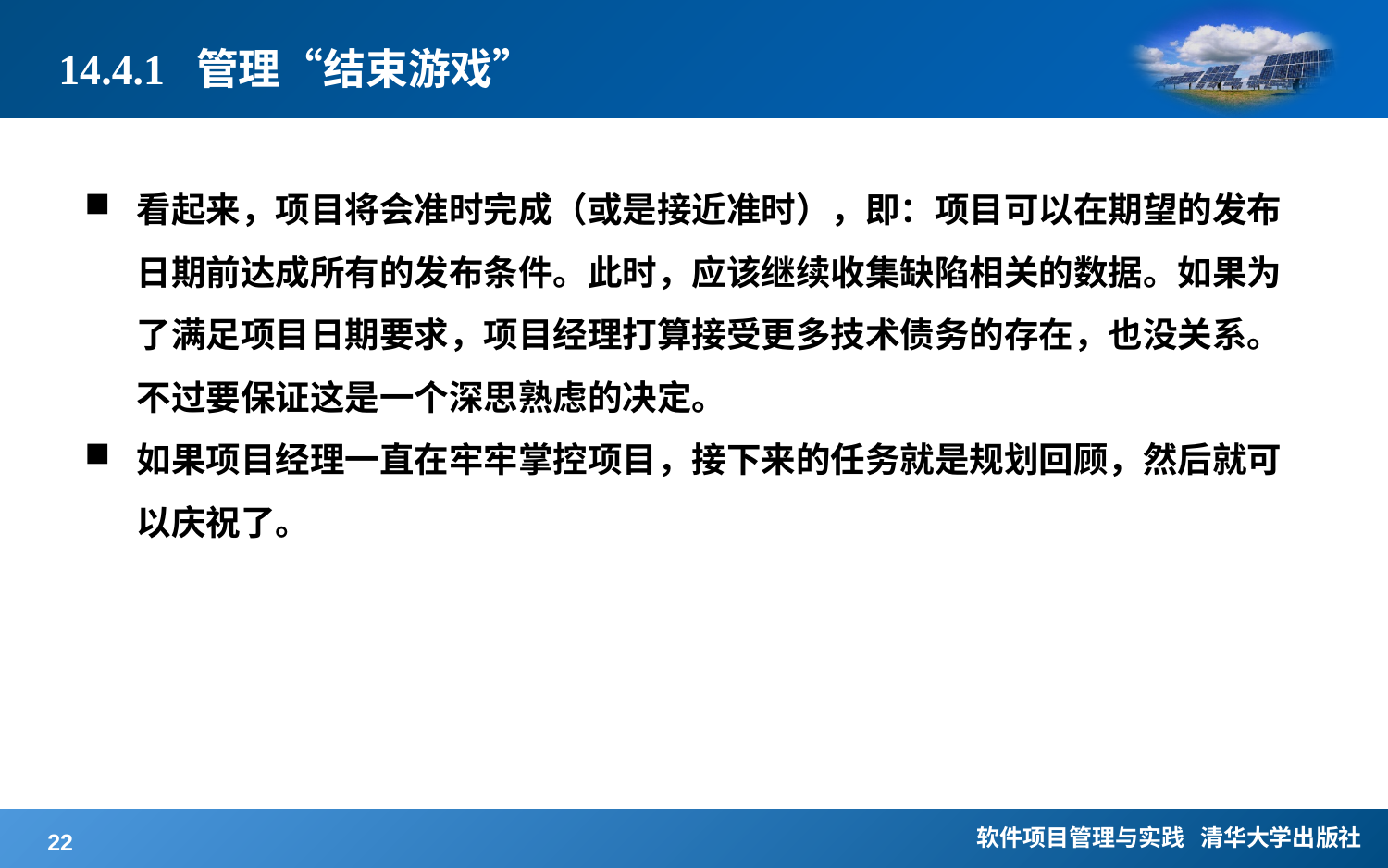

# 14.4.1  管理“结束游戏”
看起来，项目将会准时完成（或是接近准时），即：项目可以在期望的发布日期前达成所有的发布条件。此时，应该继续收集缺陷相关的数据。如果为了满足项目日期要求，项目经理打算接受更多技术债务的存在，也没关系。不过要保证这是一个深思熟虑的决定。
如果项目经理一直在牢牢掌控项目，接下来的任务就是规划回顾，然后就可以庆祝了。